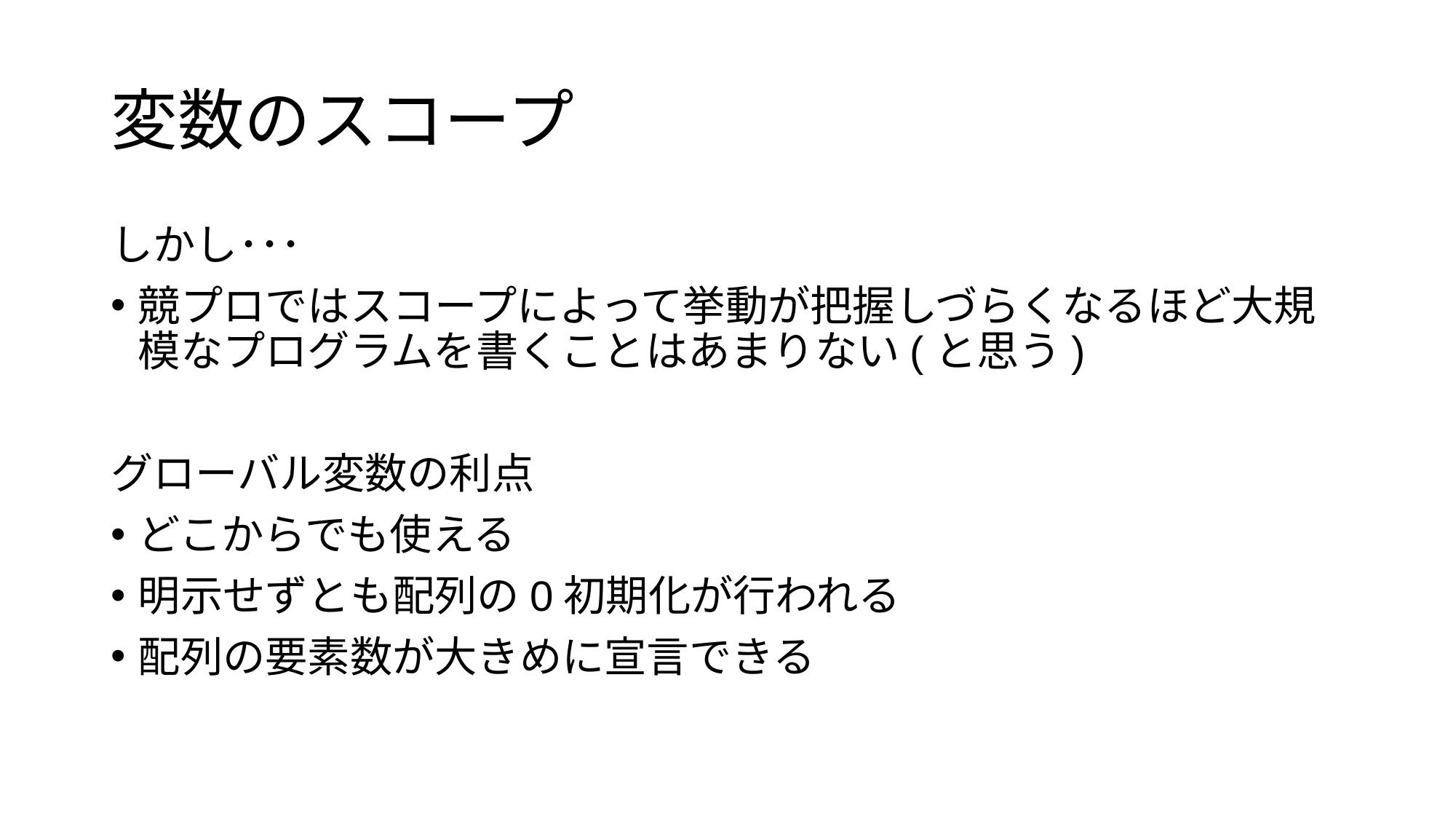

# 変数のスコープ
しかし･･･
競プロではスコープによって挙動が把握しづらくなるほど大規模なプログラムを書くことはあまりない(と思う)

グローバル変数の利点
どこからでも使える
明示せずとも配列の0初期化が行われる
配列の要素数が大きめに宣言できる